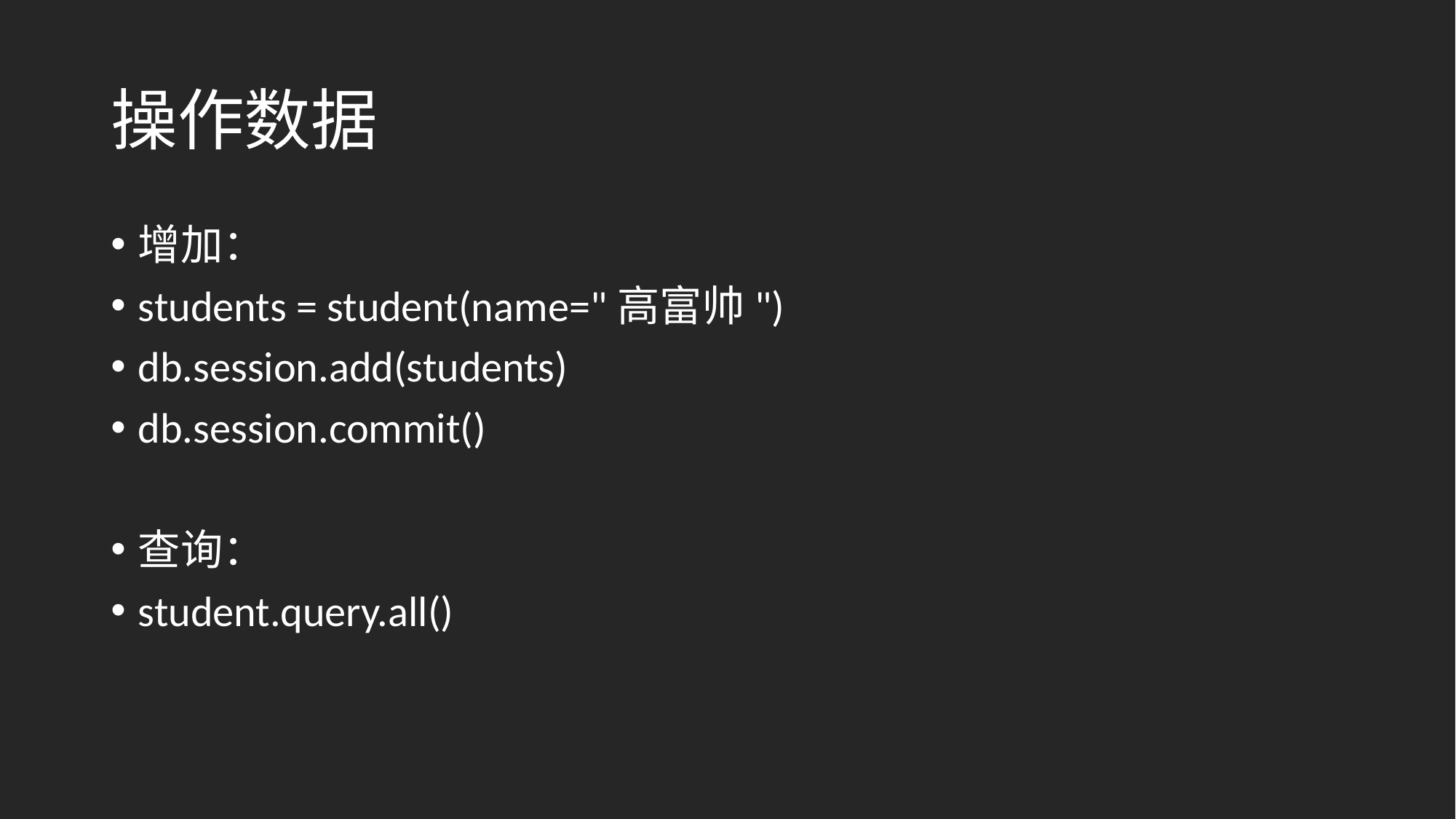

# 操作数据
增加：
students = student(name="高富帅")
db.session.add(students)
db.session.commit()

查询：
student.query.all()